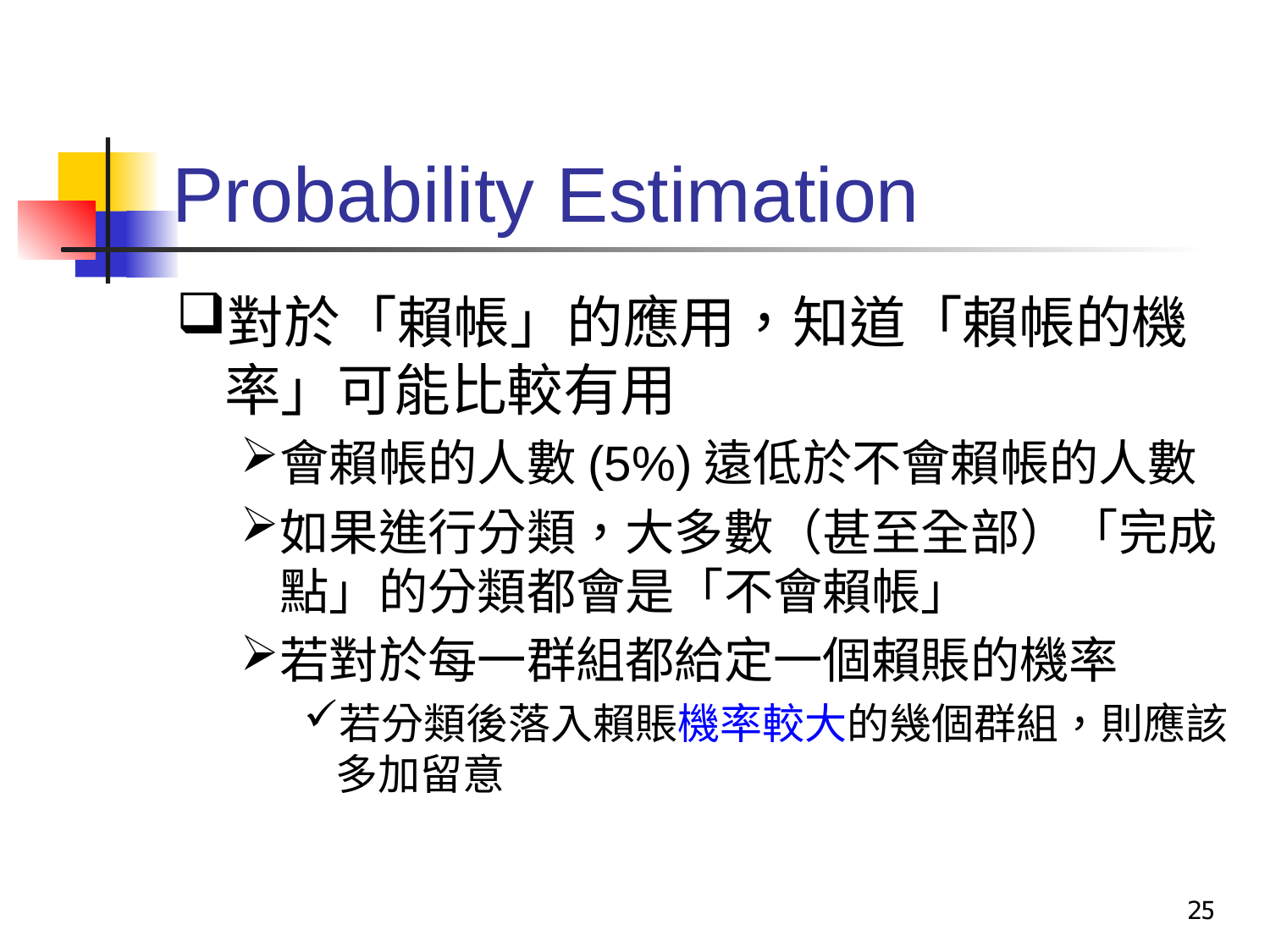

# Probability Estimation
對於「賴帳」的應用，知道「賴帳的機率」可能比較有用
會賴帳的人數(5%)遠低於不會賴帳的人數
如果進行分類，大多數（甚至全部）「完成點」的分類都會是「不會賴帳」
若對於每一群組都給定一個賴賬的機率
若分類後落入賴賬機率較大的幾個群組，則應該多加留意
25